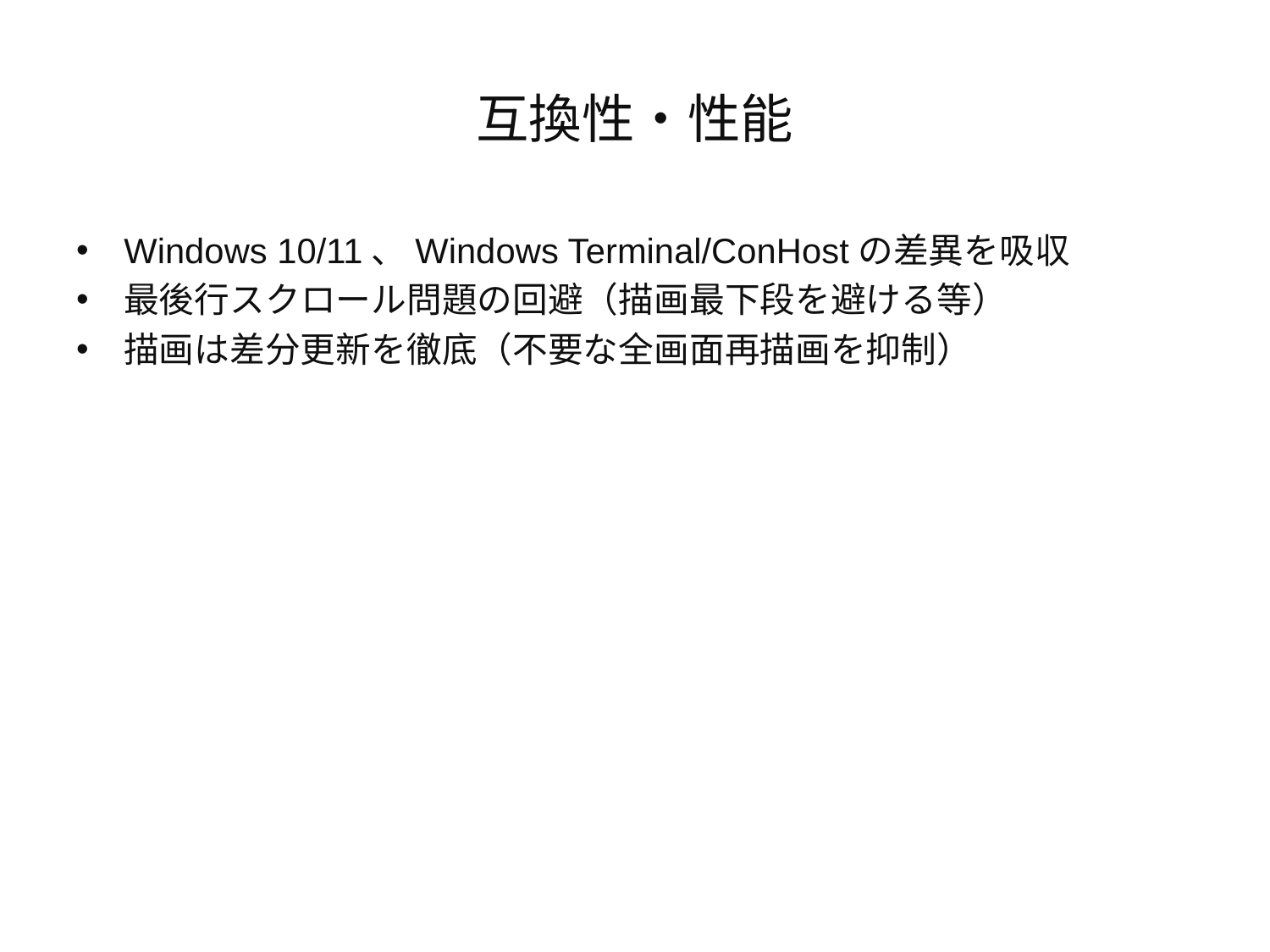

# 互換性・性能
Windows 10/11、Windows Terminal/ConHostの差異を吸収
最後行スクロール問題の回避（描画最下段を避ける等）
描画は差分更新を徹底（不要な全画面再描画を抑制）